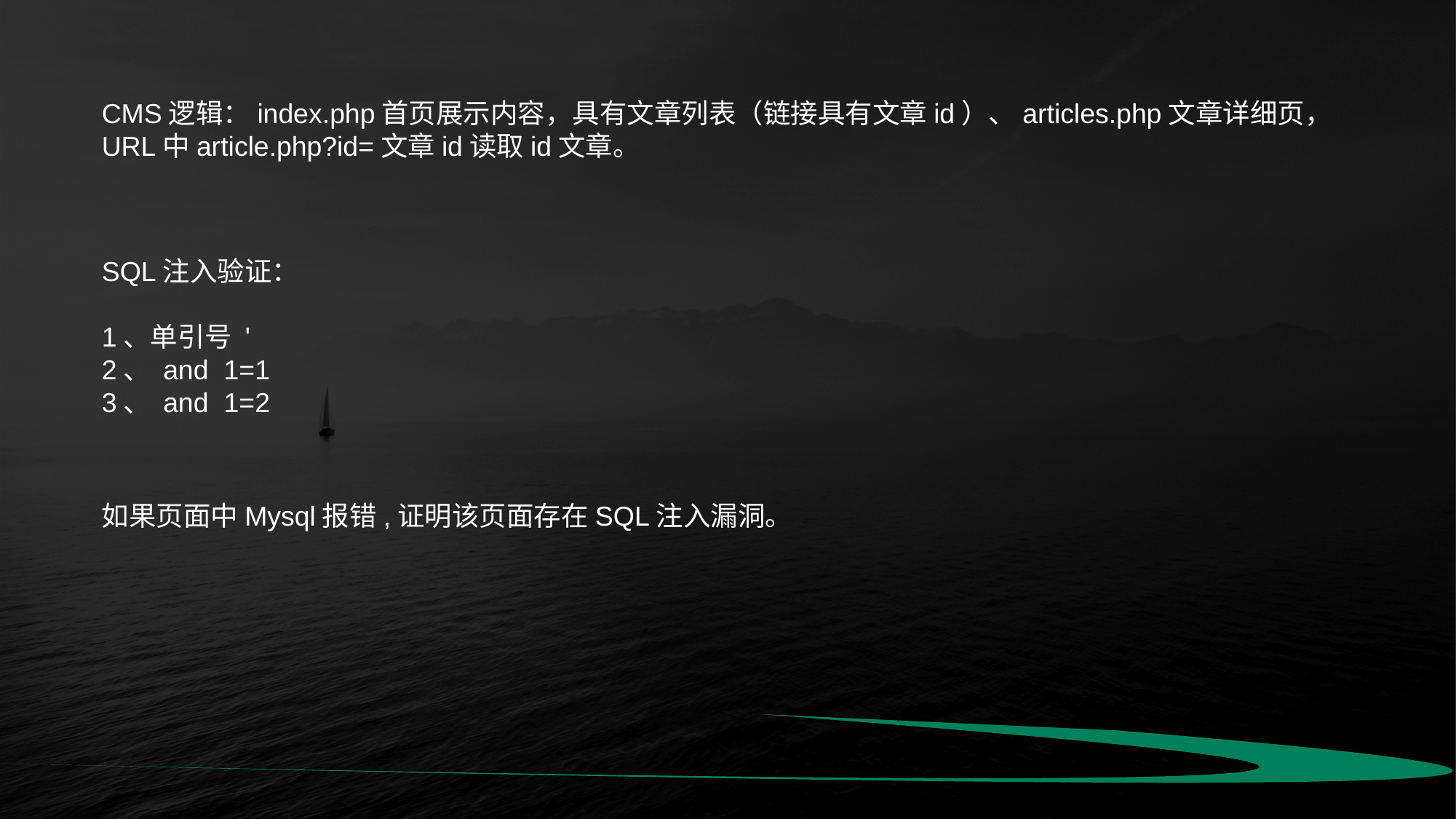

CMS逻辑：index.php首页展示内容，具有文章列表（链接具有文章id）、articles.php文章详细页，URL中article.php?id=文章id读取id文章。
SQL注入验证：

1、单引号 '
2、 and  1=1
3、 and  1=2
如果页面中Mysql报错,证明该页面存在SQL注入漏洞。